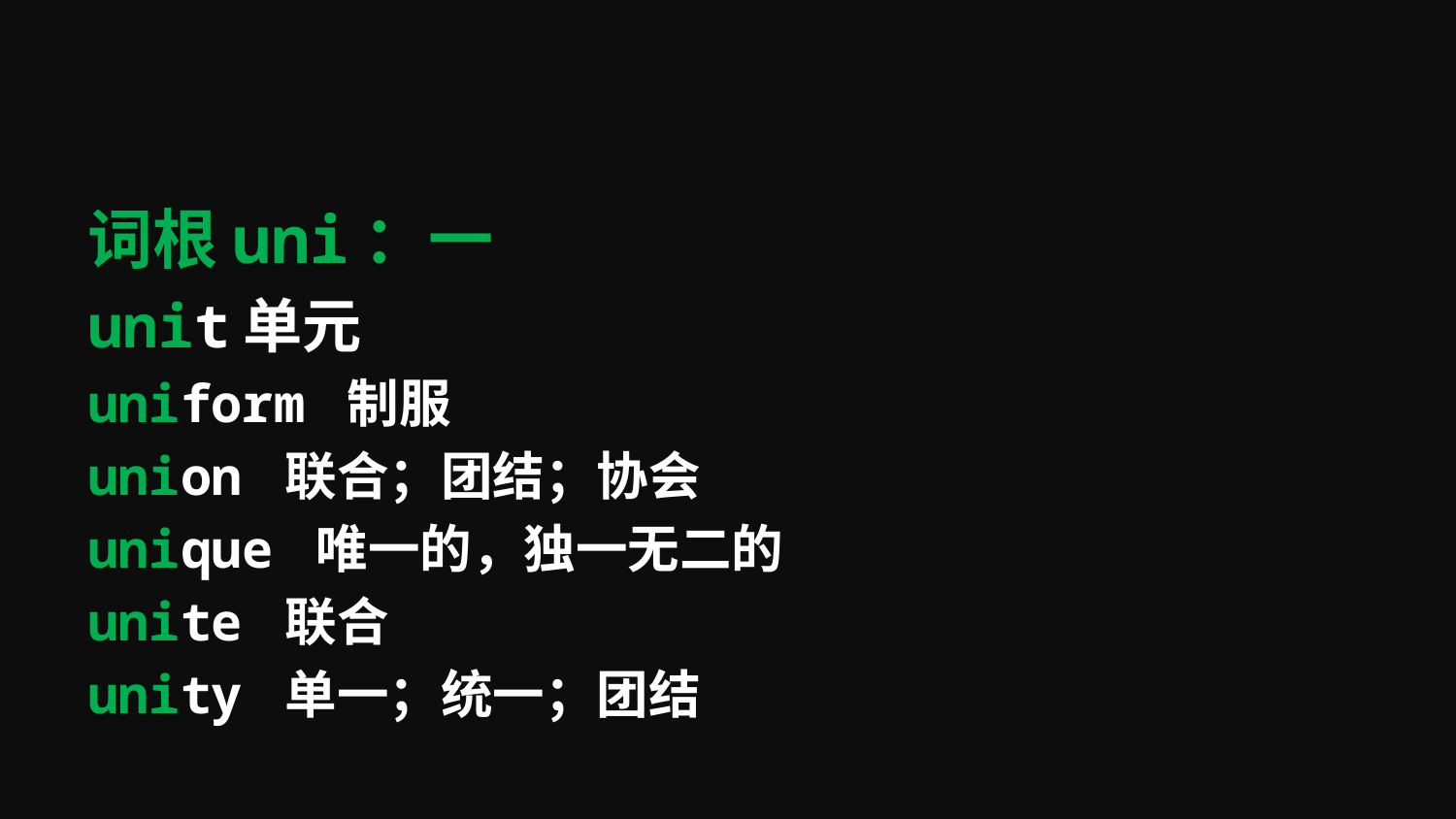

#
词根uni：一
unit单元
uniform 制服
union 联合；团结；协会
unique 唯一的，独一无二的
unite 联合
unity 单一；统一；团结